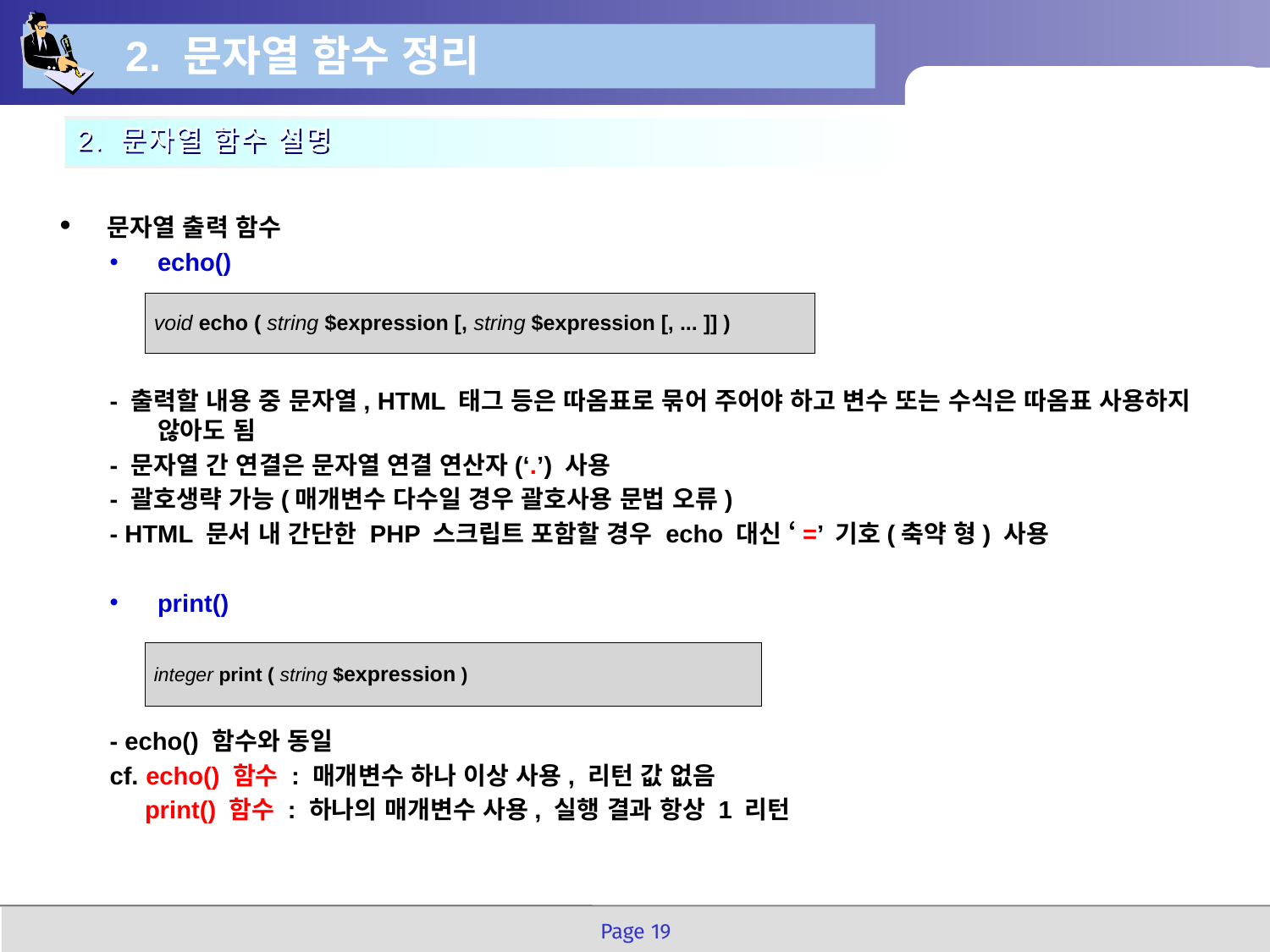

2. 문자열 함수 정리
2. 문자열 함수 설명

문자열 출력 함수
echo()

- 출력할 내용 중 문자열, HTML 태그 등은 따옴표로 묶어 주어야 하고 변수 또는 수식은 따옴표 사용하지 않아도 됨
- 문자열 간 연결은 문자열 연결 연산자(‘.’) 사용
- 괄호생략 가능(매개변수 다수일 경우 괄호사용 문법 오류)
- HTML 문서 내 간단한 PHP 스크립트 포함할 경우 echo 대신 ‘=’ 기호(축약 형) 사용

print()

- echo() 함수와 동일
cf. echo() 함수 : 매개변수 하나 이상 사용, 리턴 값 없음
     print() 함수 : 하나의 매개변수 사용, 실행 결과 항상 1 리턴
| void echo ( string $expression [, string $expression [, ... ]] ) |
| --- |
| integer print ( string $expression ) |
| --- |
Page 19